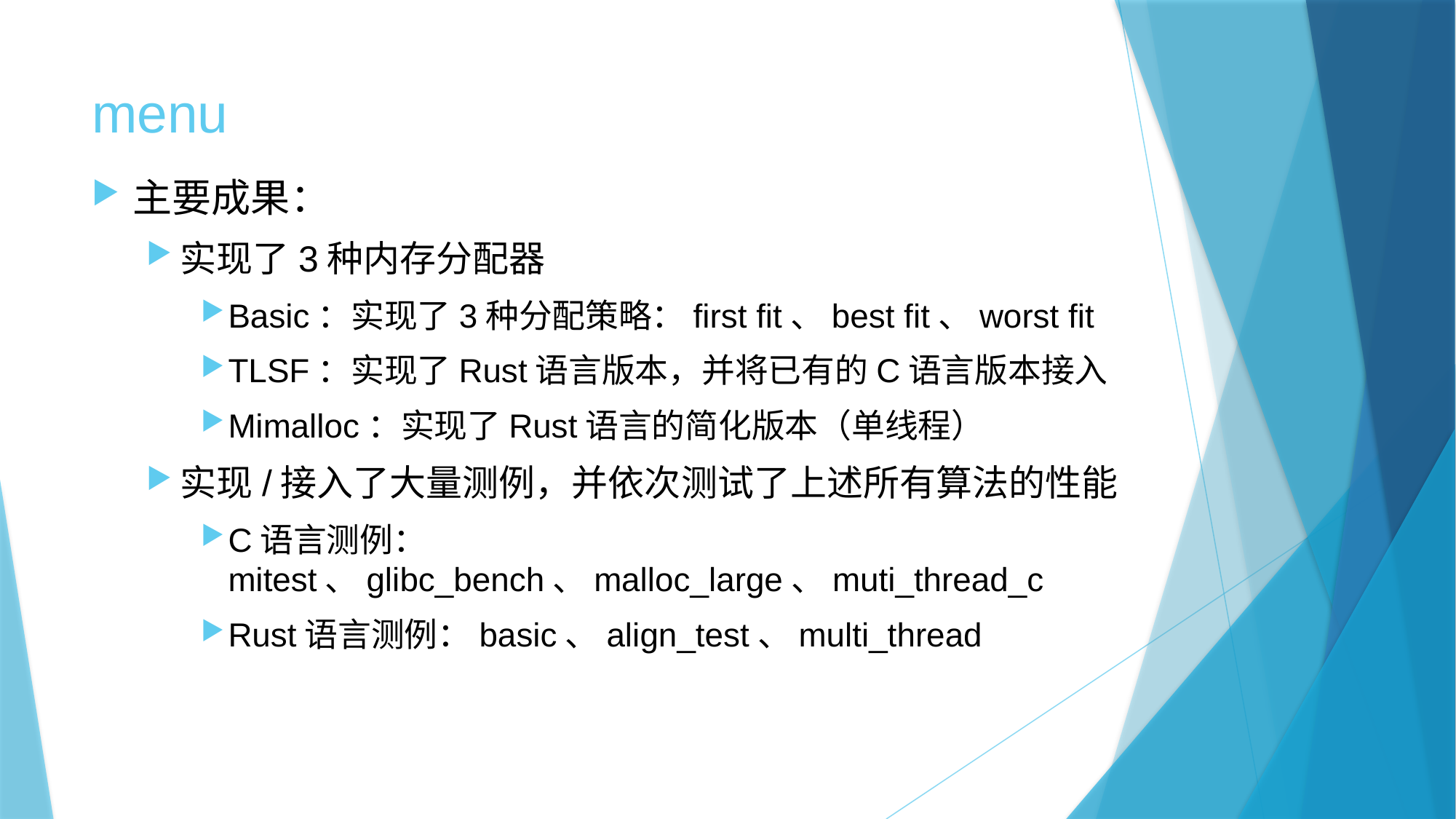

# menu
主要成果：
实现了3种内存分配器
Basic：实现了3种分配策略：first fit、best fit、worst fit
TLSF：实现了Rust语言版本，并将已有的C语言版本接入
Mimalloc：实现了Rust语言的简化版本（单线程）
实现/接入了大量测例，并依次测试了上述所有算法的性能
C语言测例：mitest、glibc_bench、malloc_large、muti_thread_c
Rust语言测例：basic、align_test、multi_thread